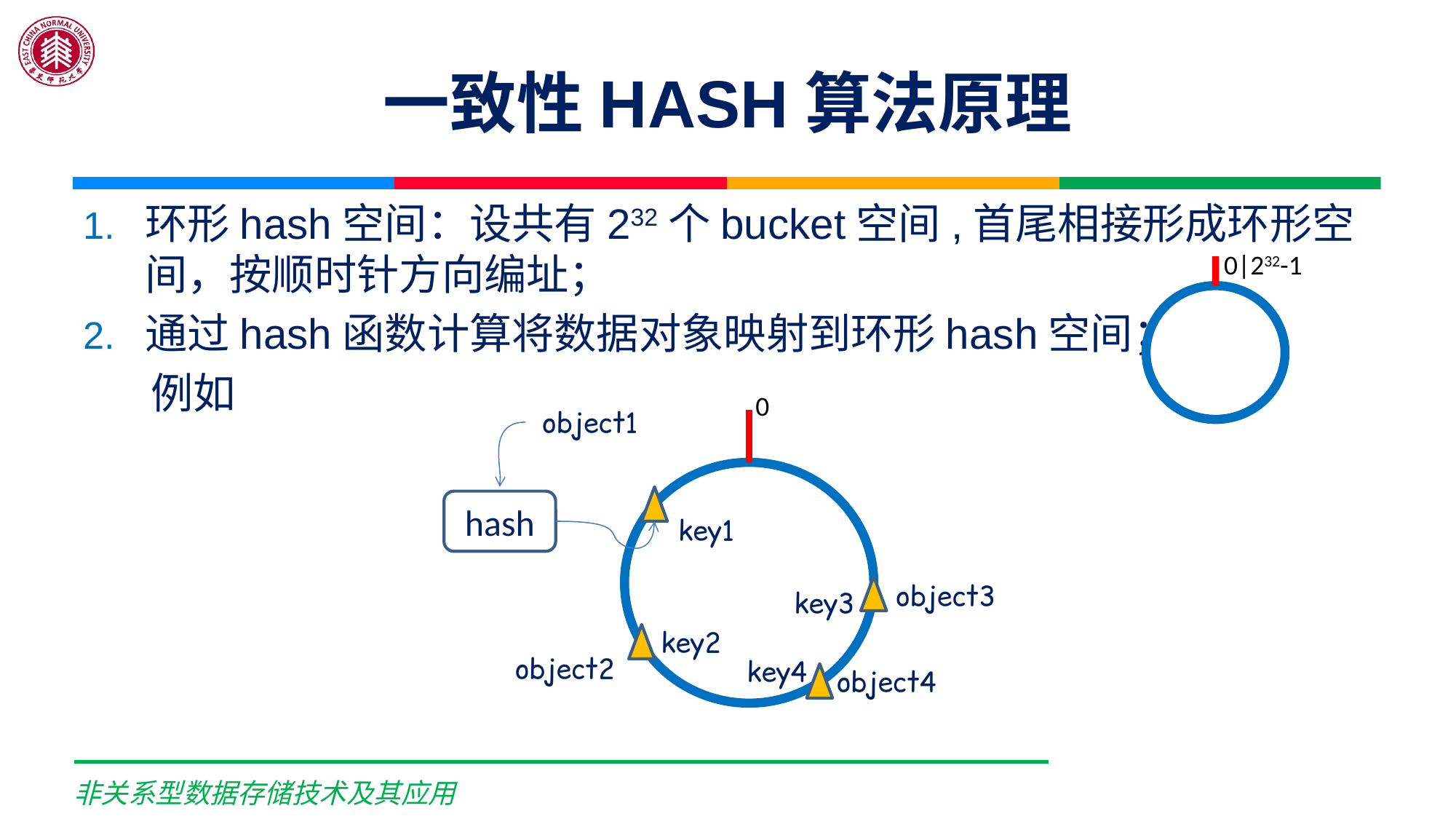

# 一致性HASH算法原理
环形hash空间：设共有232个bucket空间,首尾相接形成环形空间，按顺时针方向编址；
通过hash函数计算将数据对象映射到环形hash空间；
      例如

0|232-1

0
object1

hash
key1
object3

key3
key2

object2
key4
object4